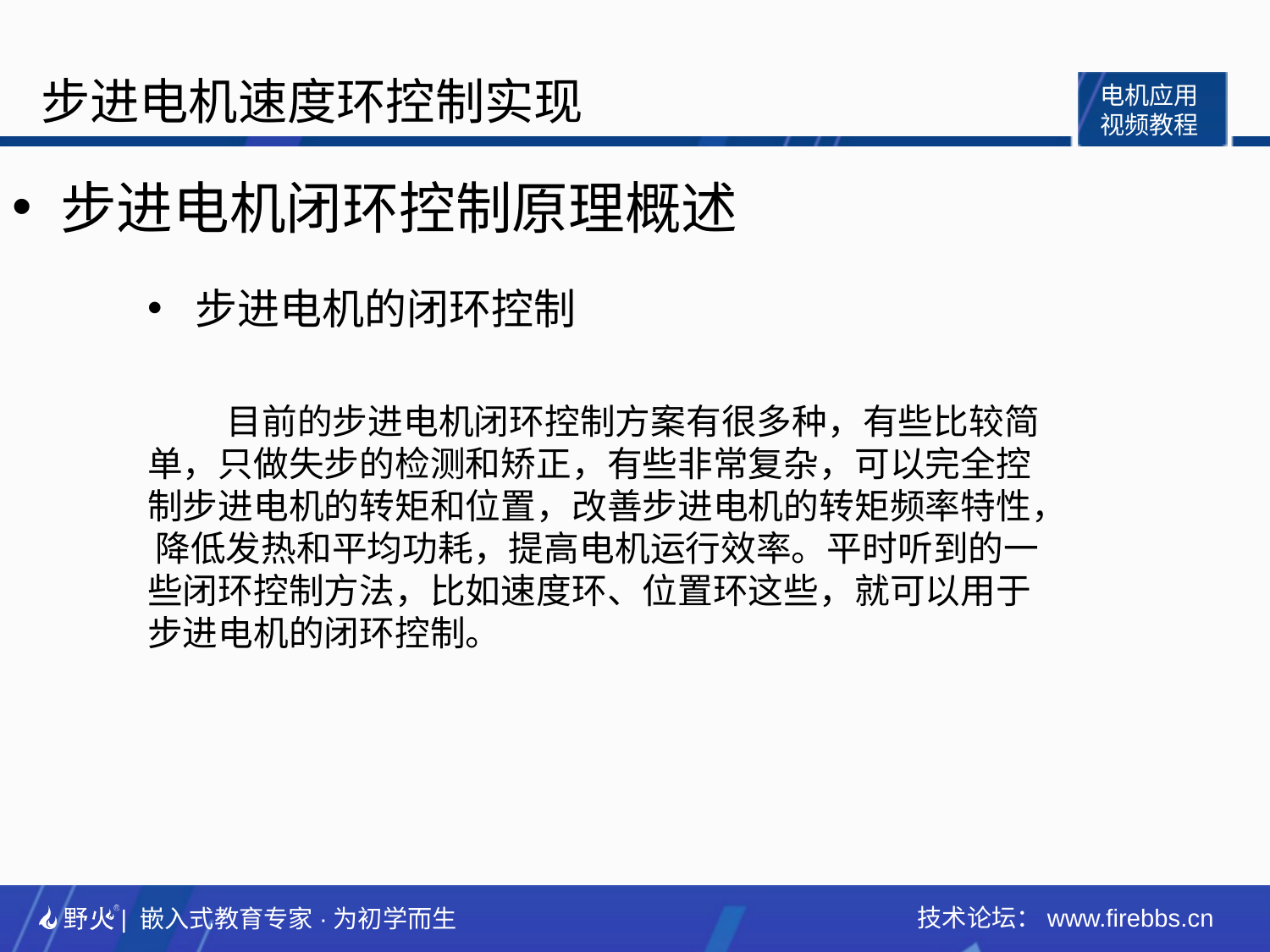

步进电机闭环控制原理概述
步进电机的闭环控制

         目前的步进电机闭环控制方案有很多种，有些比较简单，只做失步的检测和矫正，有些非常复杂，可以完全控制步进电机的转矩和位置，改善步进电机的转矩频率特性， 降低发热和平均功耗，提高电机运行效率。平时听到的一些闭环控制方法，比如速度环、位置环这些，就可以用于步进电机的闭环控制。